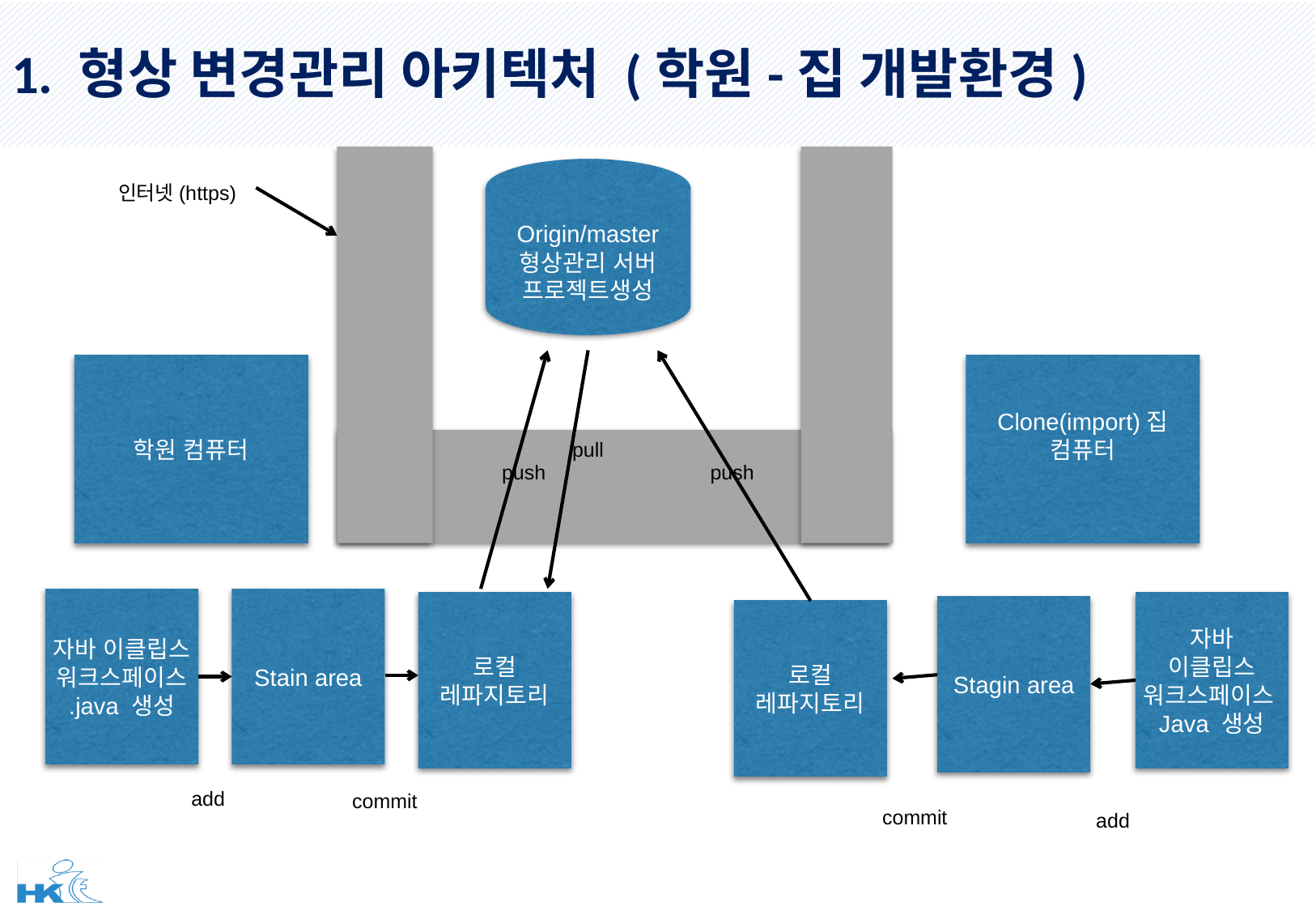

# 1. 형상 변경관리 아키텍처 (학원-집 개발환경)

Origin/master
형상관리 서버
프로젝트생성
인터넷(https)
학원 컴퓨터
Clone(import)집 컴퓨터

pull
push
push
자바 이클립스
워크스페이스
.java 생성
Stain area
로컬 레파지토리
자바
이클립스
워크스페이스
Java 생성
Stagin area
로컬
레파지토리
add
commit
commit
add